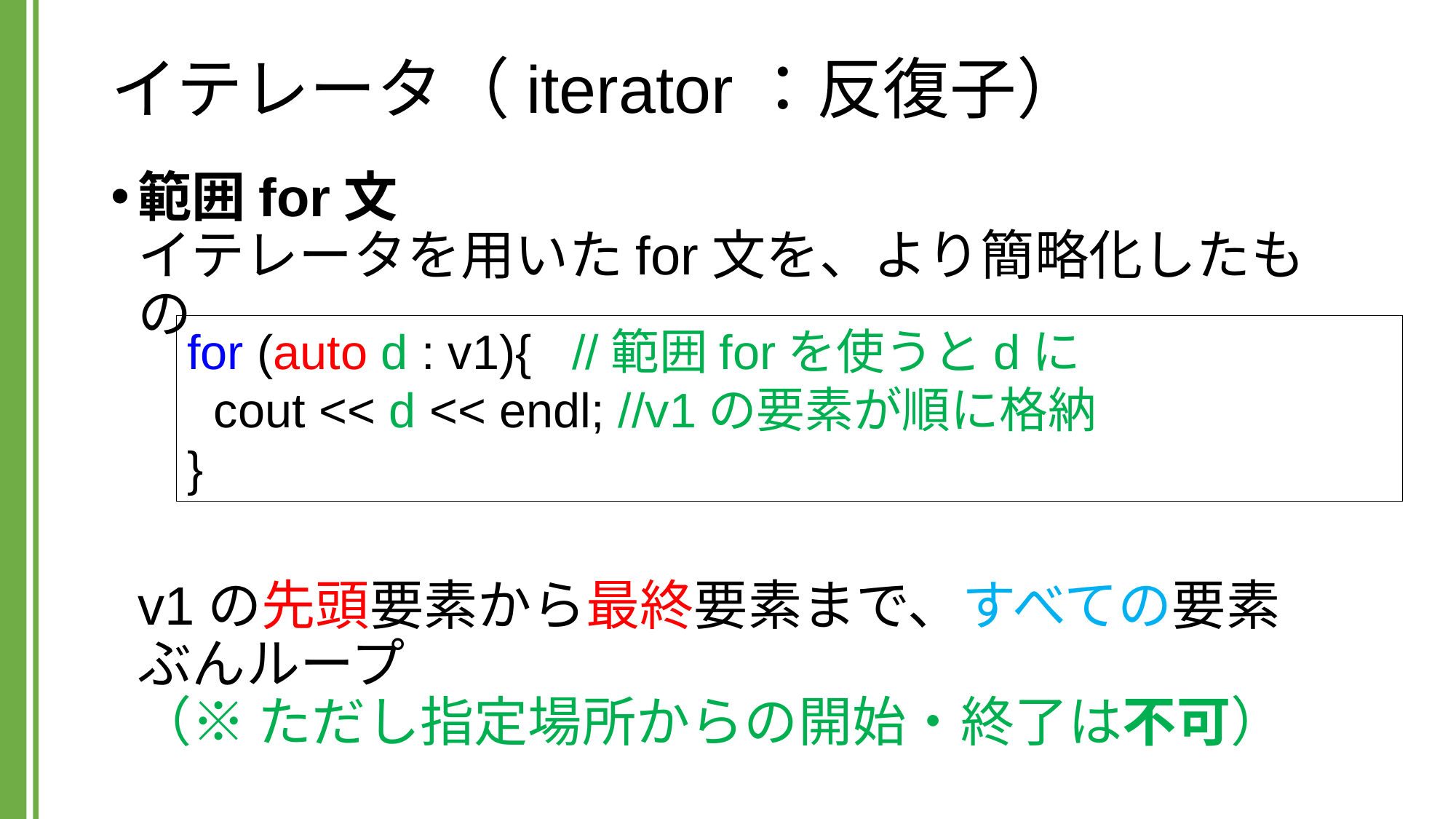

# イテレータ（iterator：反復子）
範囲for文
イテレータを用いたfor文を、より簡略化したもの
v1の先頭要素から最終要素まで、すべての要素
ぶんループ
（※ ただし指定場所からの開始・終了は不可）
for (auto d : v1){   //範囲forを使うとdに
  cout << d << endl; //v1の要素が順に格納
}